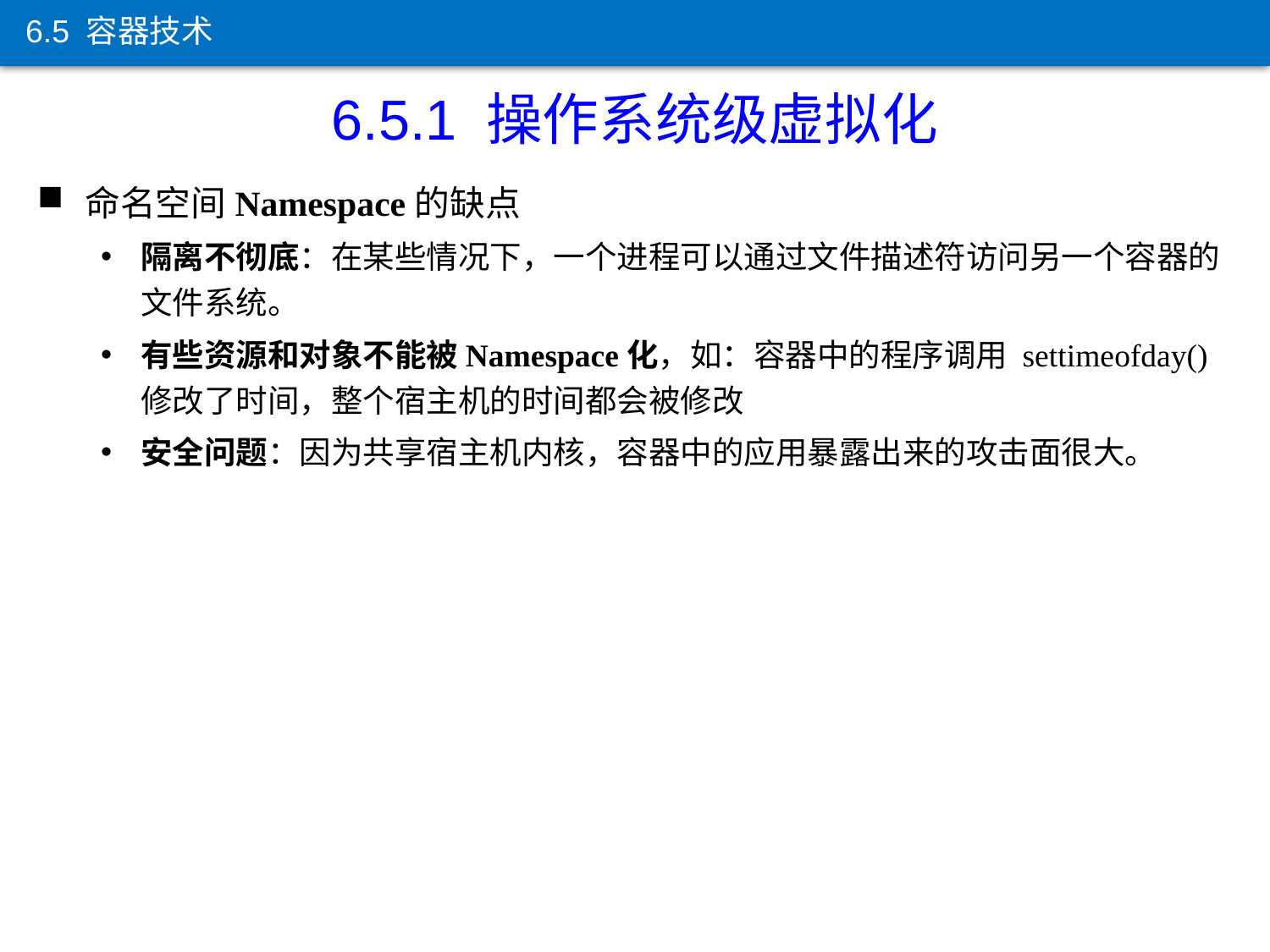

6.5 容器技术
6.5.1 操作系统级虚拟化
命名空间Namespace的缺点
隔离不彻底：在某些情况下，一个进程可以通过文件描述符访问另一个容器的文件系统。
有些资源和对象不能被Namespace化，如：容器中的程序调用 settimeofday() 修改了时间，整个宿主机的时间都会被修改
安全问题：因为共享宿主机内核，容器中的应用暴露出来的攻击面很大。

14